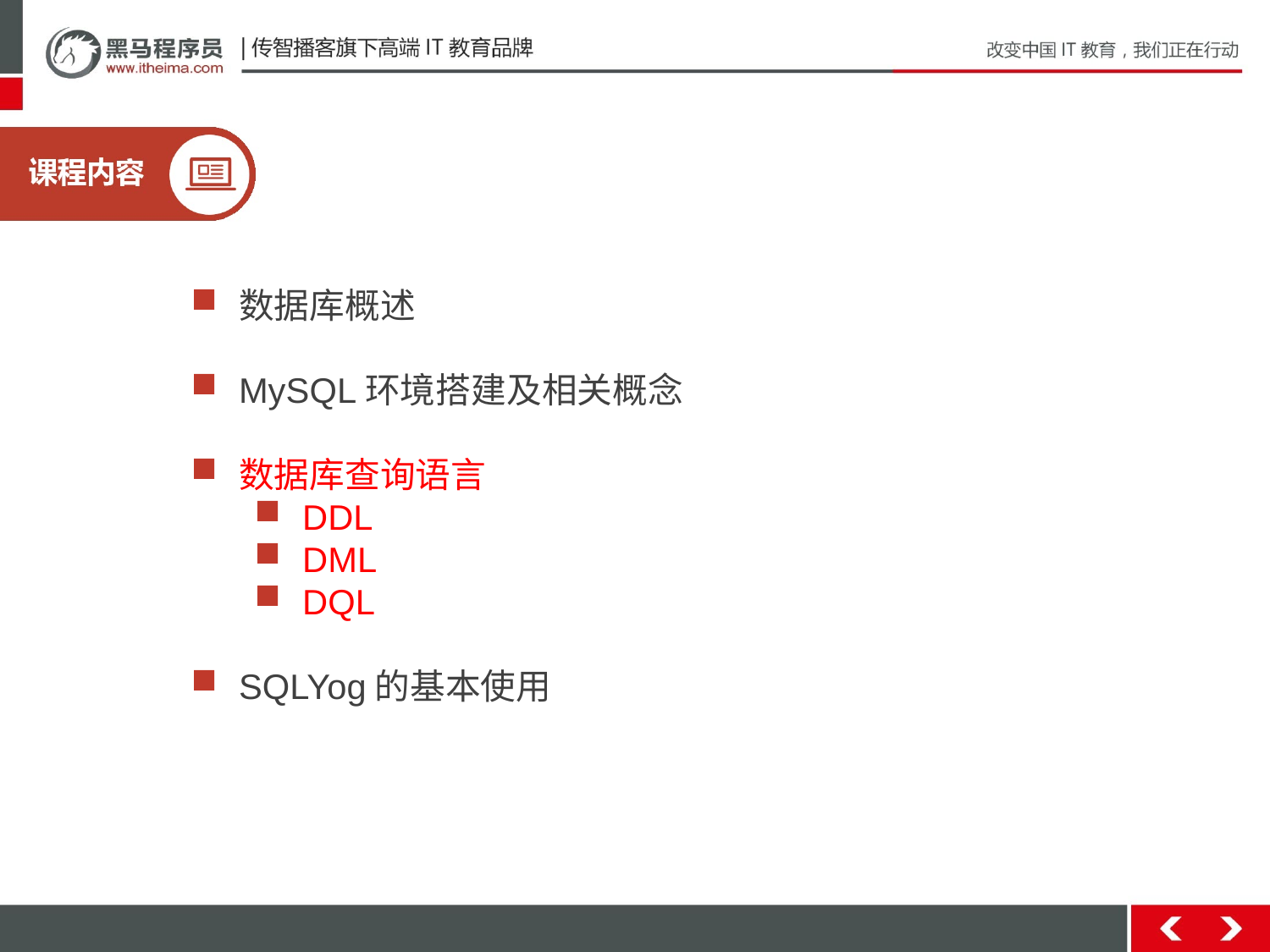

数据库概述

MySQL环境搭建及相关概念

数据库查询语言
DDL
DML
DQL

SQLYog的基本使用